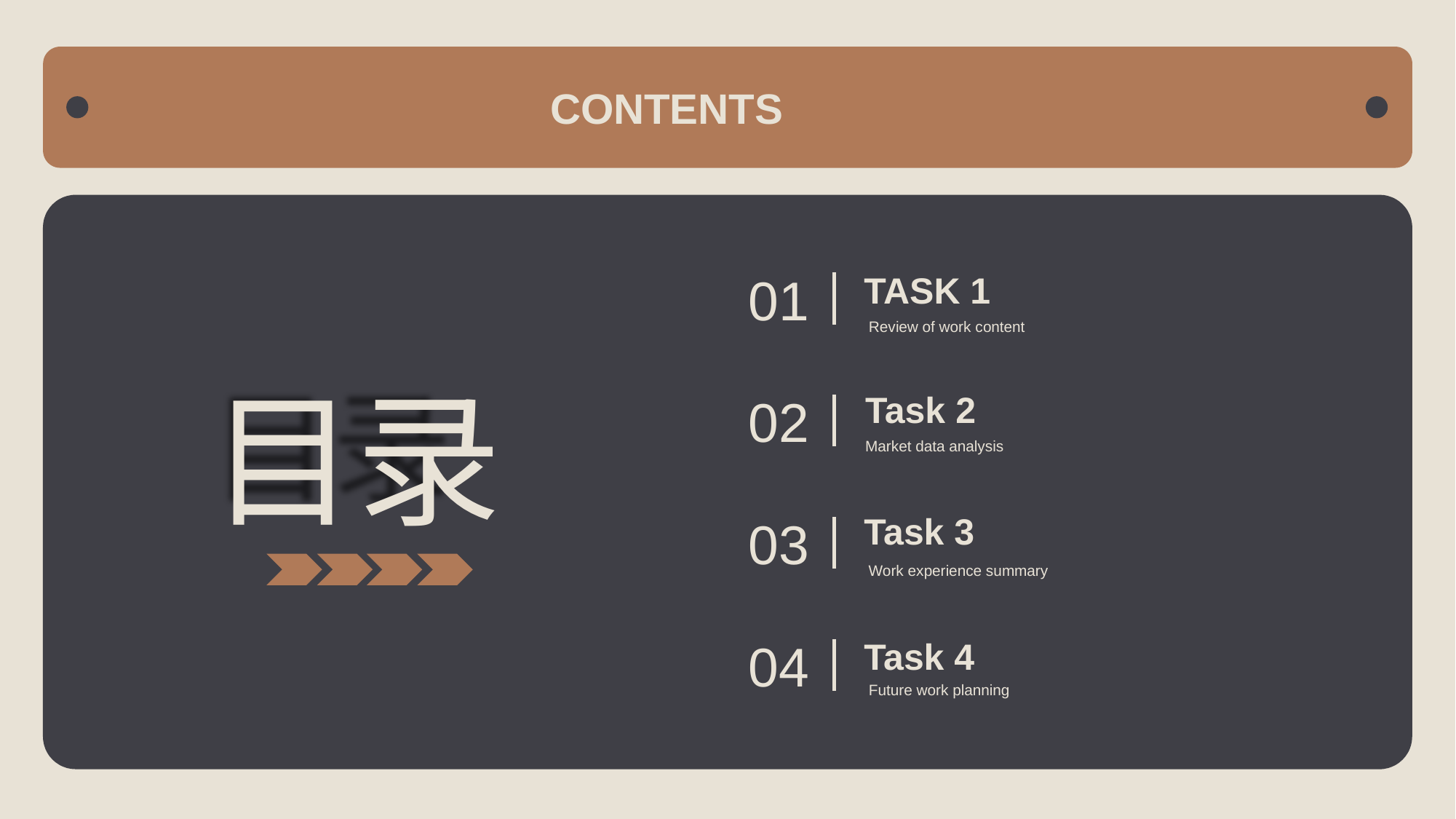

CONTENTS

01
TASK 1
Review of work content
02
Task 2
Market data analysis
03
Task 3
Work experience summary
04
Task 4
Future work planning
目录